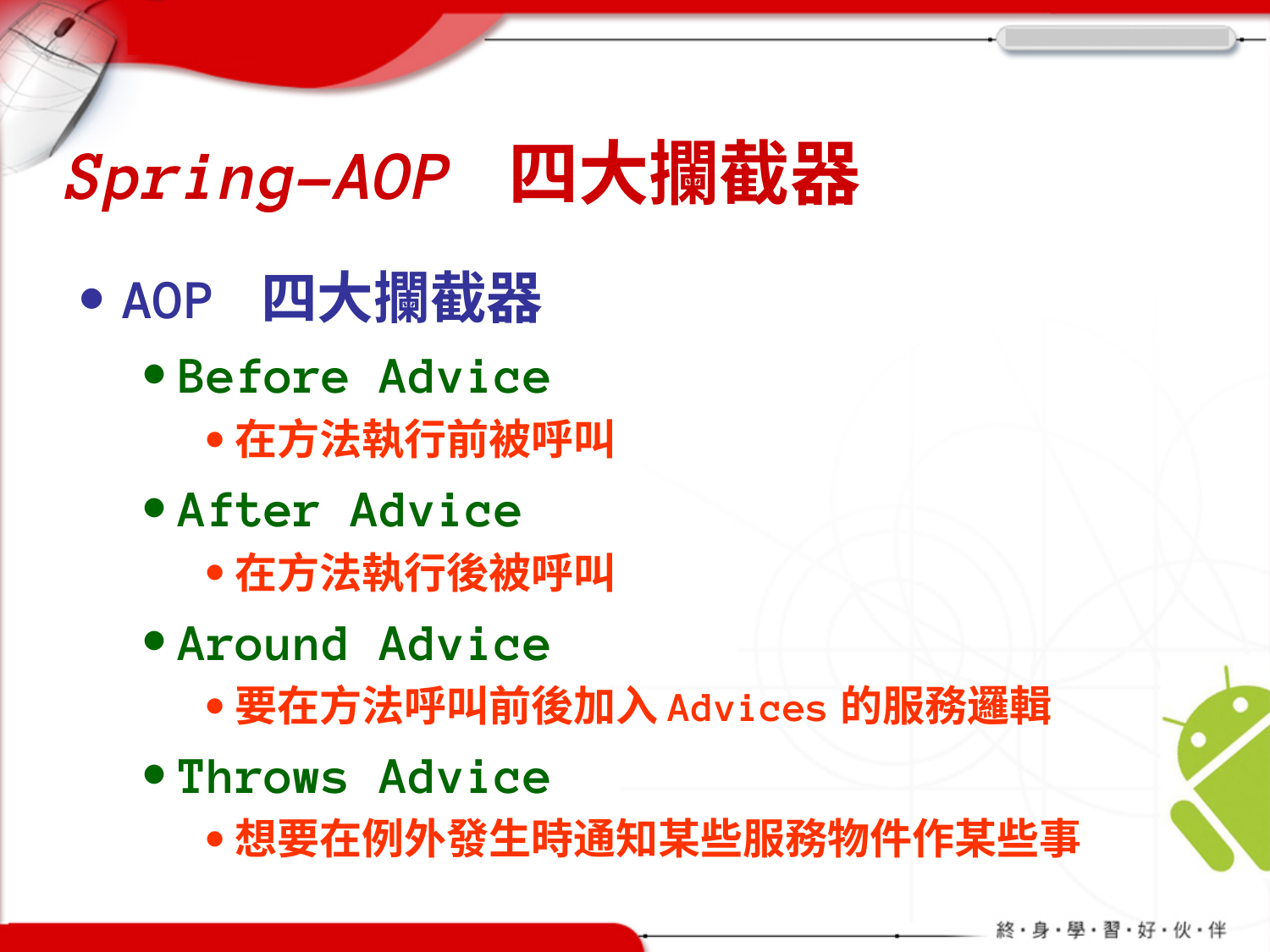

# Spring-AOP 四大攔截器
AOP 四大攔截器
Before Advice
在方法執行前被呼叫
After Advice
在方法執行後被呼叫
Around Advice
要在方法呼叫前後加入Advices的服務邏輯
Throws Advice
想要在例外發生時通知某些服務物件作某些事